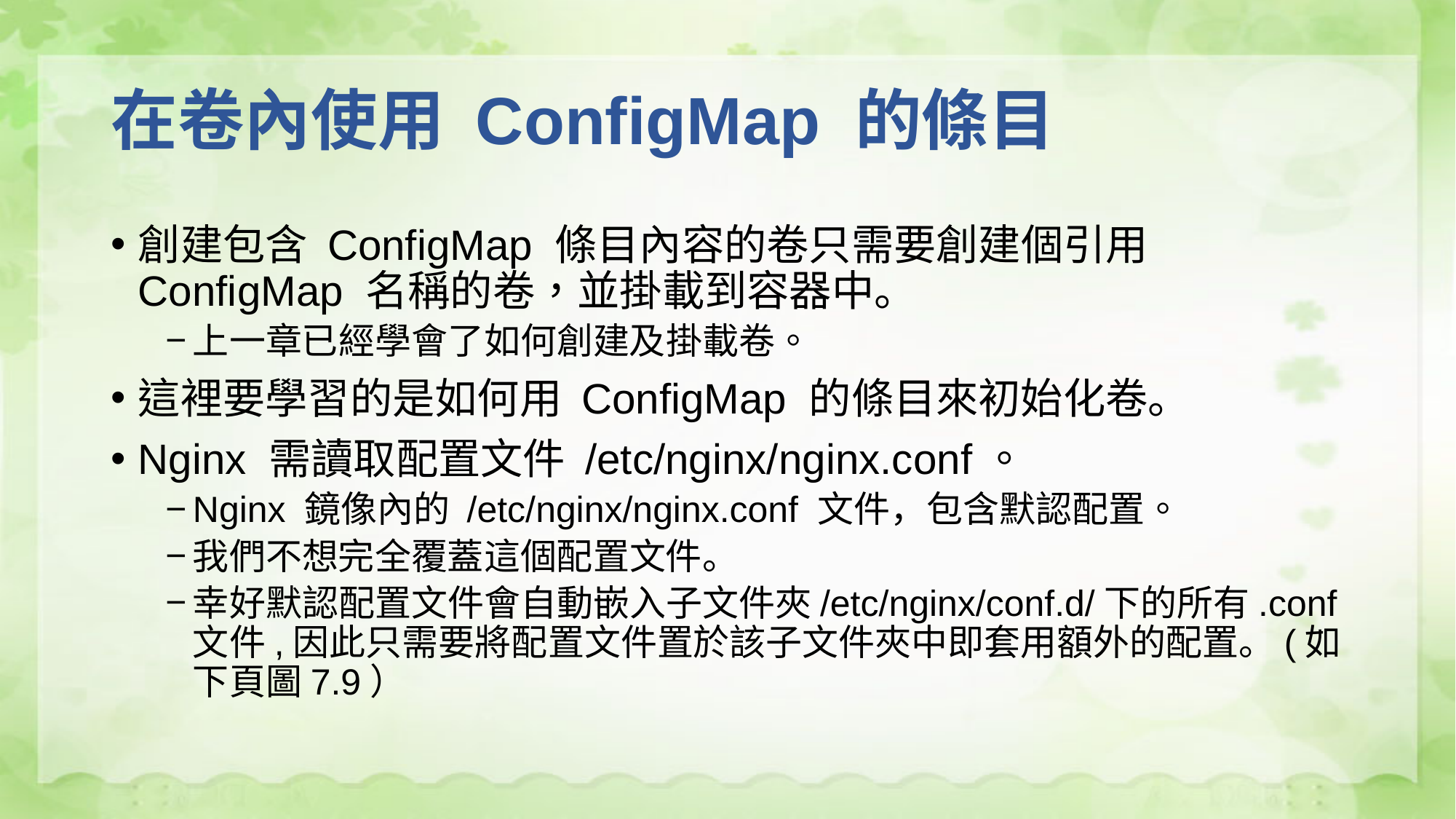

# 在卷內使用 ConfigMap 的條目
創建包含 ConfigMap 條目內容的卷只需要創建個引用 ConfigMap 名稱的卷，並掛載到容器中。
上一章已經學會了如何創建及掛載卷。
這裡要學習的是如何用 ConfigMap 的條目來初始化卷。
Nginx 需讀取配置文件 /etc/nginx/nginx.conf。
Nginx 鏡像內的 /etc/nginx/nginx.conf 文件，包含默認配置。
我們不想完全覆蓋這個配置文件。
幸好默認配置文件會自動嵌入子文件夾/etc/nginx/conf.d/下的所有.conf文件,因此只需要將配置文件置於該子文件夾中即套用額外的配置。(如下頁圖7.9）